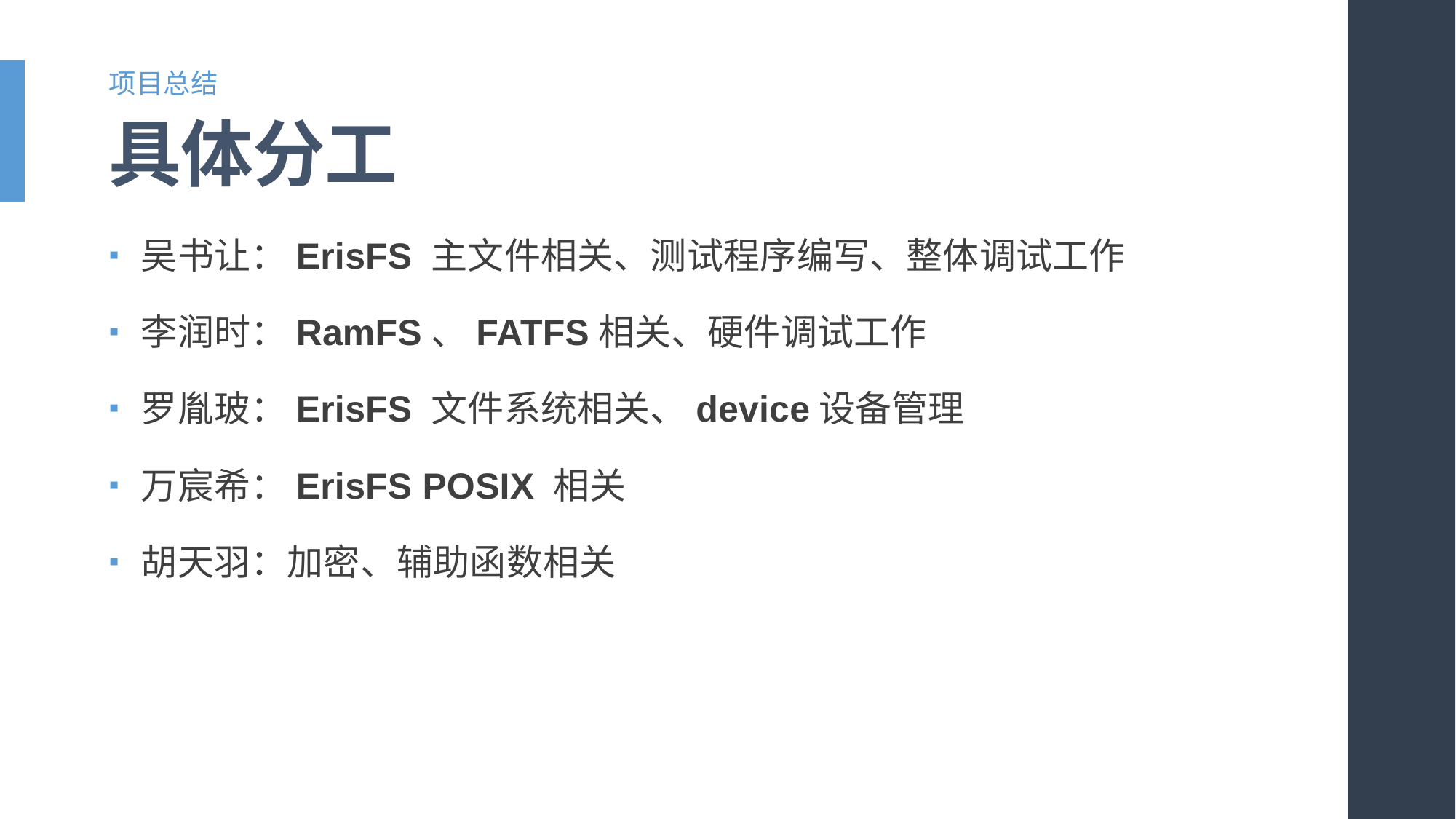

项目总结
# 具体分工
吴书让：ErisFS 主文件相关、测试程序编写、整体调试工作
李润时：RamFS、FATFS相关、硬件调试工作
罗胤玻：ErisFS 文件系统相关、device设备管理
万宸希：ErisFS POSIX 相关
胡天羽：加密、辅助函数相关